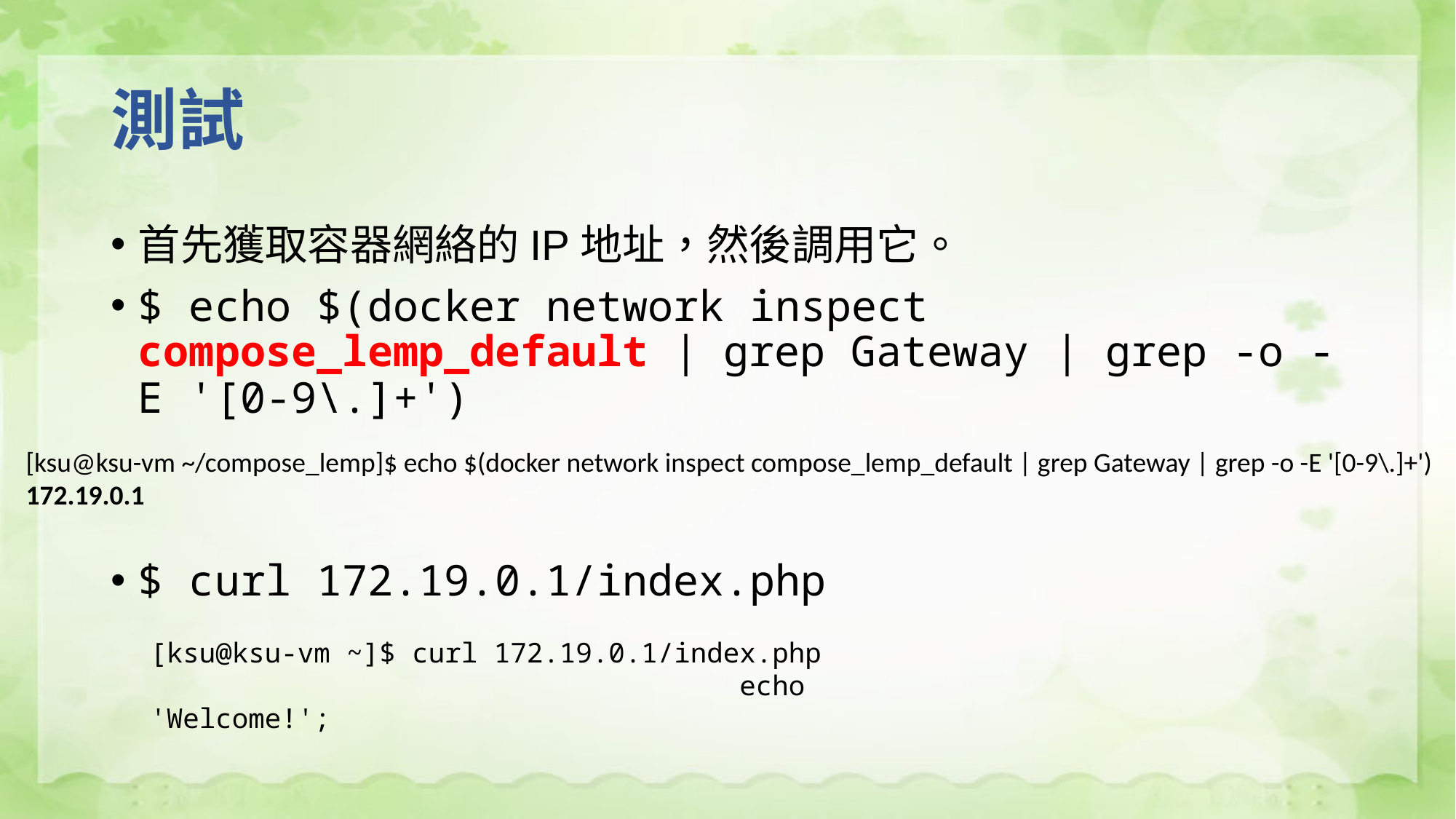

# 測試
首先獲取容器網絡的IP地址，然後調用它。
$ echo $(docker network inspect compose_lemp_default | grep Gateway | grep -o -E '[0-9\.]+')

$ curl 172.19.0.1/index.php

[ksu@ksu-vm ~/compose_lemp]$ echo $(docker network inspect compose_lemp_default | grep Gateway | grep -o -E '[0-9\.]+')
172.19.0.1
[ksu@ksu-vm ~]$ curl 172.19.0.1/index.php                                       echo 'Welcome!';